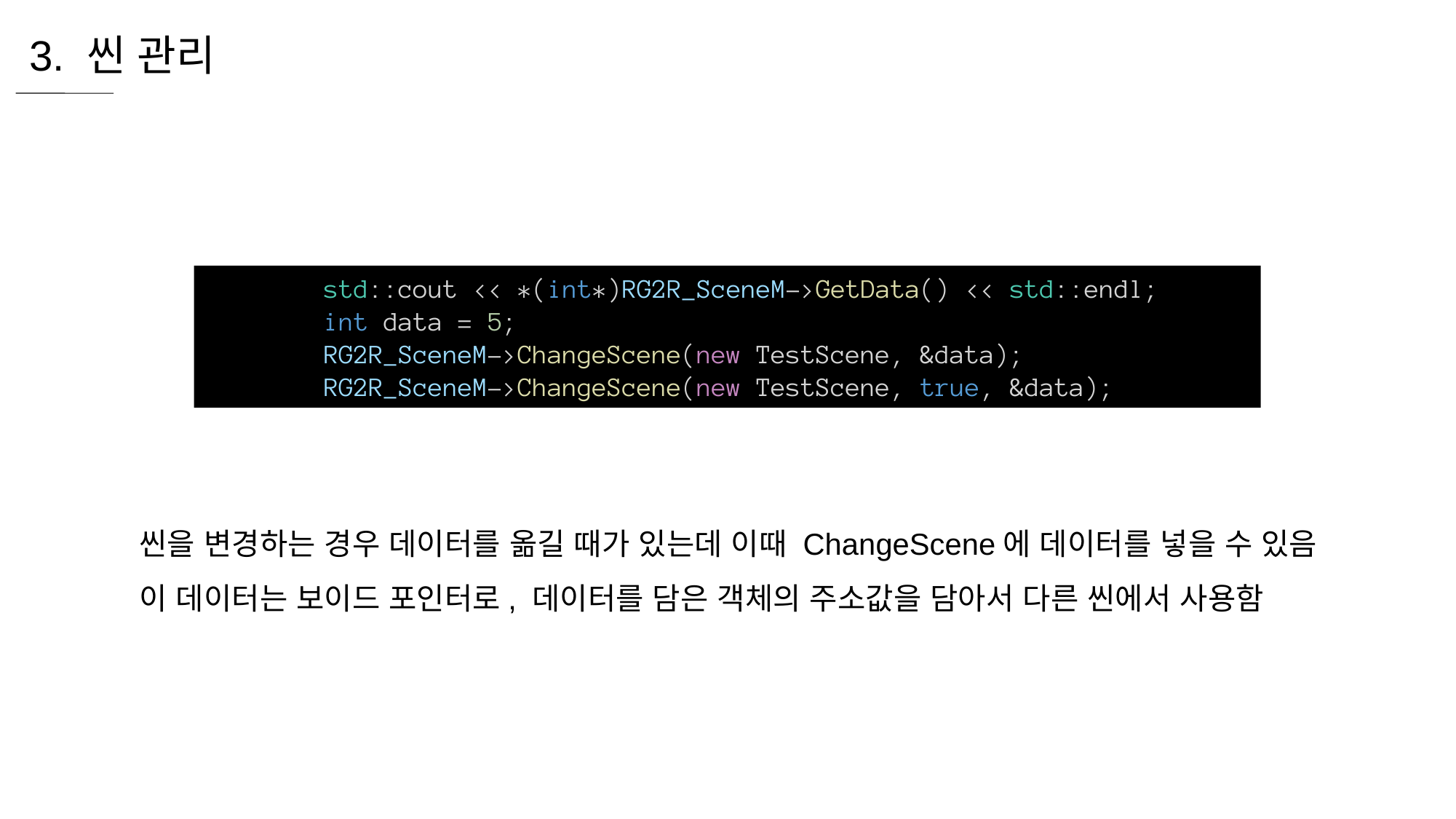

3. 씬 관리
        std::cout << *(int*)RG2R_SceneM->GetData() << std::endl;
        int data = 5;
        RG2R_SceneM->ChangeScene(new TestScene, &data);
        RG2R_SceneM->ChangeScene(new TestScene, true, &data);
씬을 변경하는 경우 데이터를 옮길 때가 있는데 이때 ChangeScene에 데이터를 넣을 수 있음
이 데이터는 보이드 포인터로, 데이터를 담은 객체의 주소값을 담아서 다른 씬에서 사용함